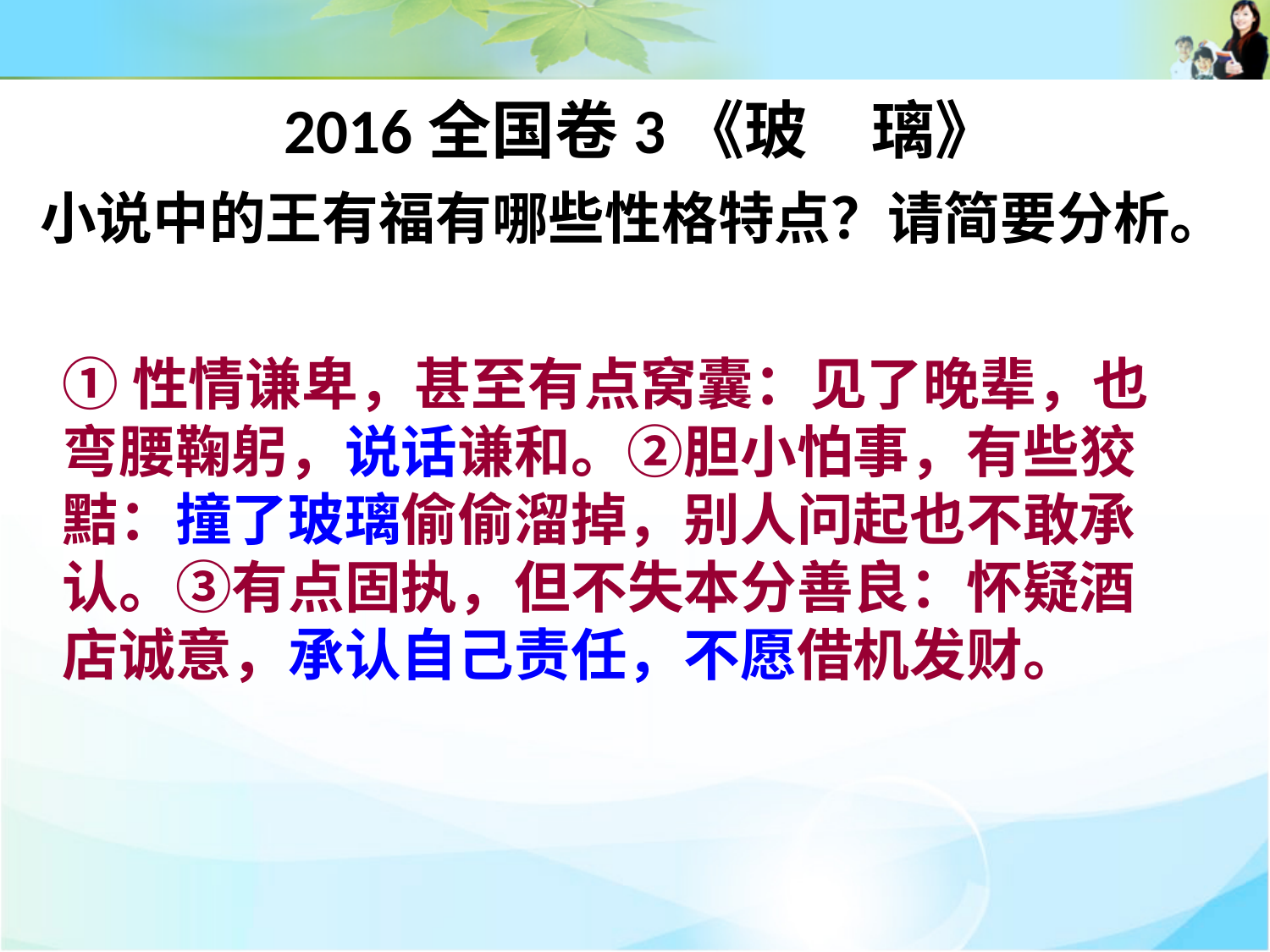

2016全国卷3《玻　璃》
小说中的王有福有哪些性格特点？请简要分析。
①性情谦卑，甚至有点窝囊：见了晚辈，也弯腰鞠躬，说话谦和。②胆小怕事，有些狡黠：撞了玻璃偷偷溜掉，别人问起也不敢承认。③有点固执，但不失本分善良：怀疑酒店诚意，承认自己责任，不愿借机发财。